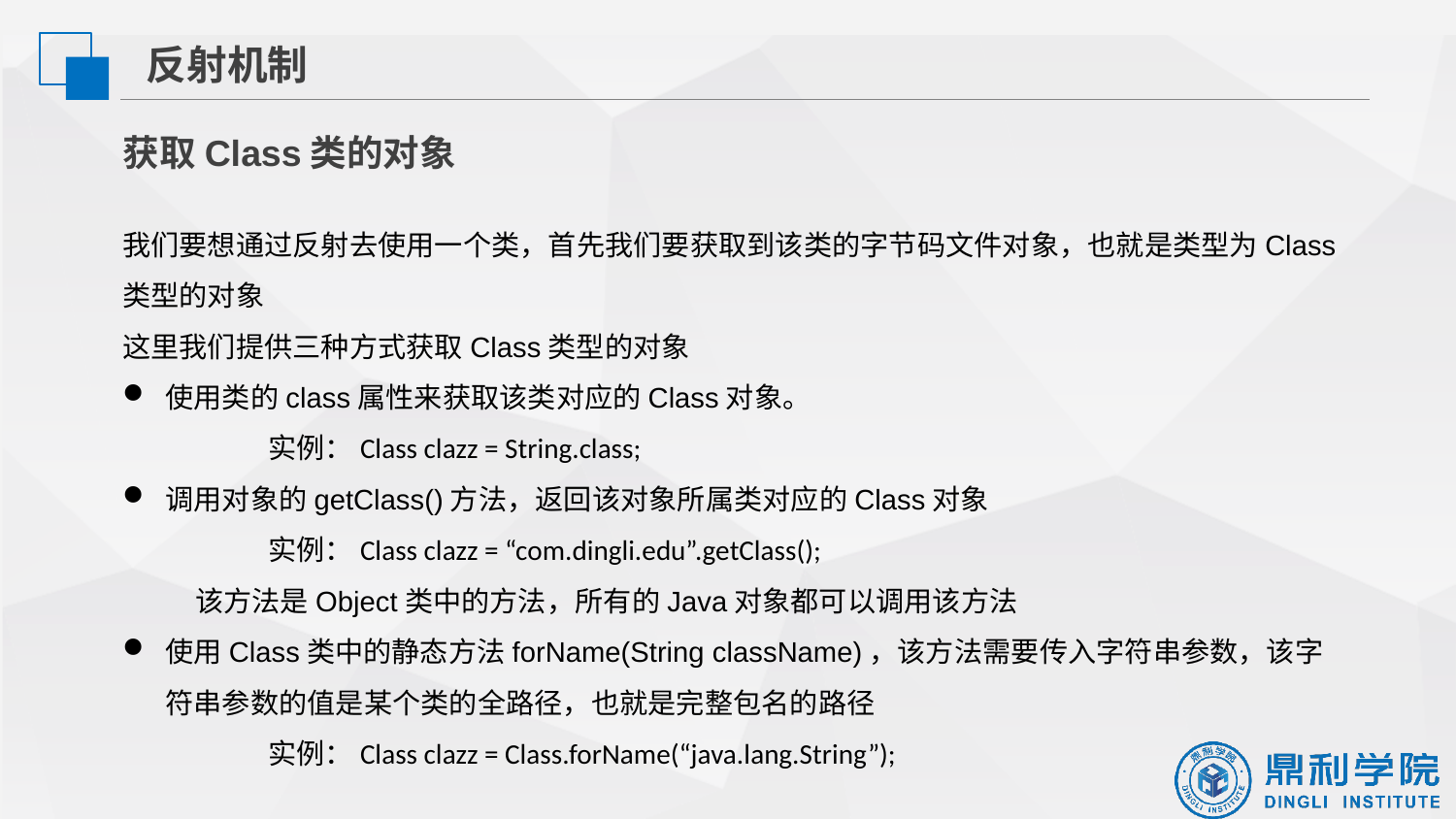

反射机制
获取Class类的对象
我们要想通过反射去使用一个类，首先我们要获取到该类的字节码文件对象，也就是类型为Class类型的对象
这里我们提供三种方式获取Class类型的对象
使用类的class属性来获取该类对应的Class对象。
	实例：Class clazz = String.class;
调用对象的getClass()方法，返回该对象所属类对应的Class对象
	实例：Class clazz = “com.dingli.edu”.getClass();
该方法是Object类中的方法，所有的Java对象都可以调用该方法
使用Class类中的静态方法forName(String className)，该方法需要传入字符串参数，该字符串参数的值是某个类的全路径，也就是完整包名的路径
 	实例：Class clazz = Class.forName(“java.lang.String”);